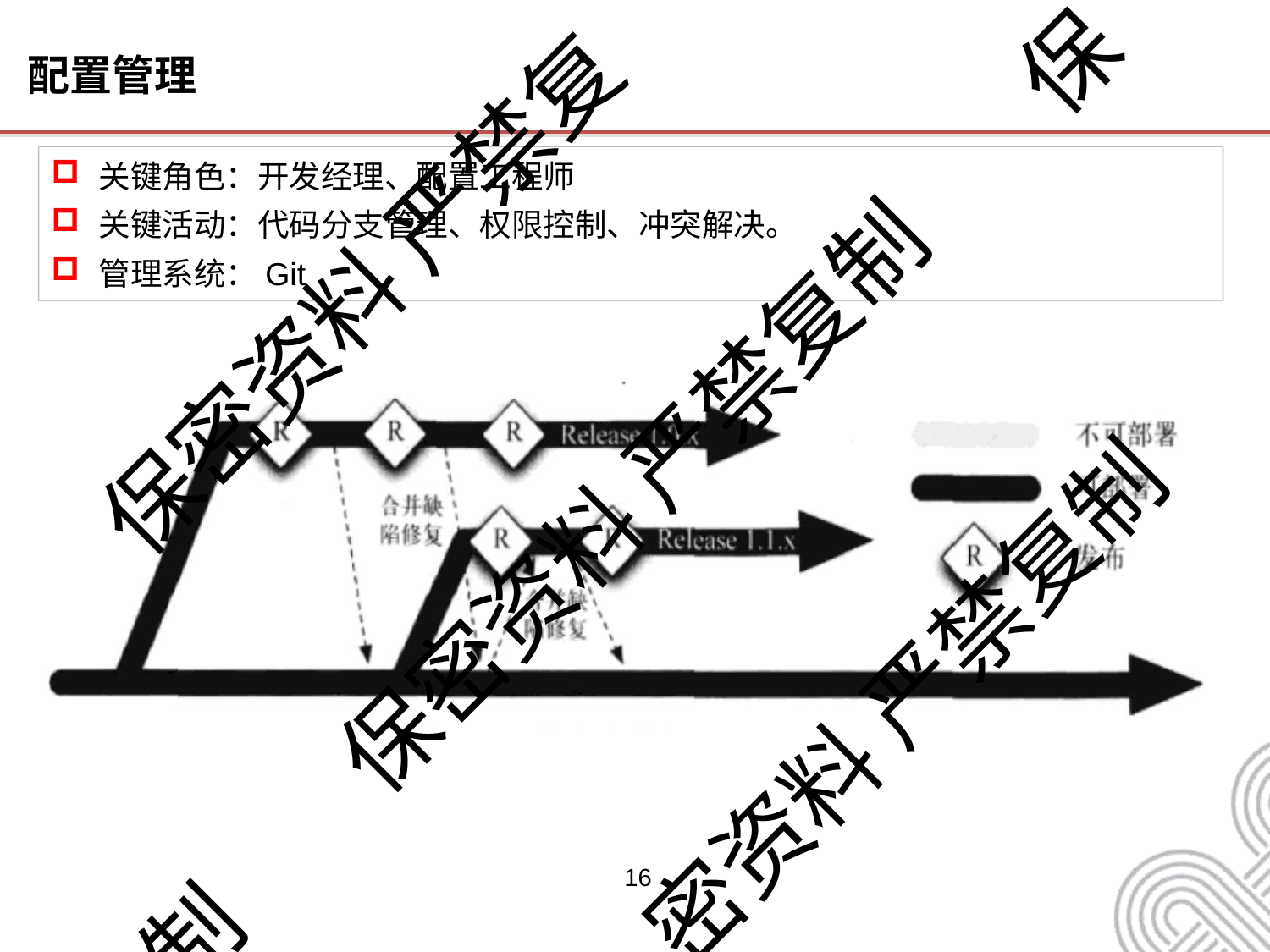

保
# 配置管理

关键角色：开发经理、配置工程师
关键活动：代码分支管理、权限控制、冲突解决。
管理系统：Git

保密资料 严禁复

保密资料 严禁复制
密资料 严禁复制

16
制